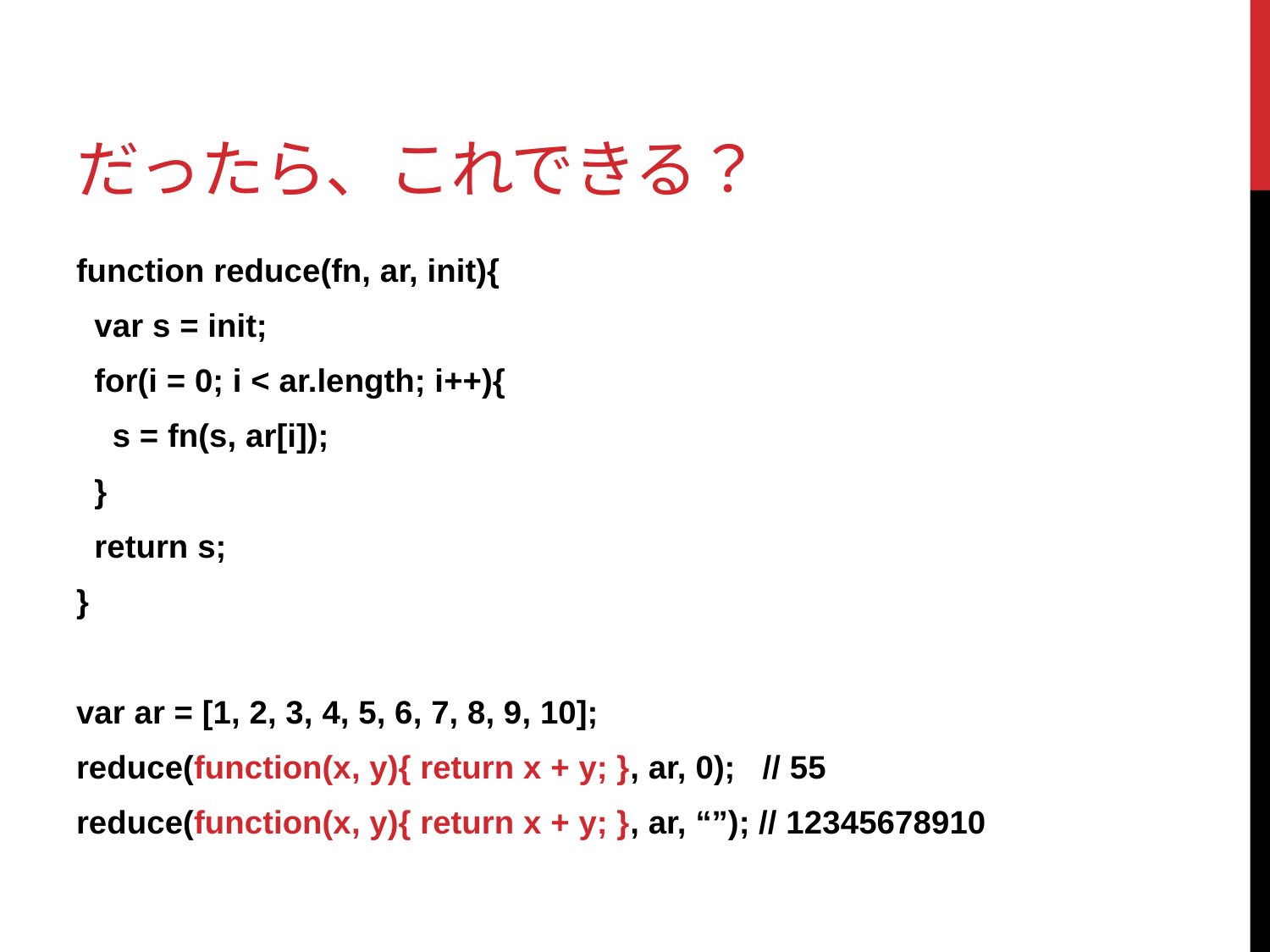

# だったら、これできる？
function reduce(fn, ar, init){
  var s = init;
  for(i = 0; i < ar.length; i++){
    s = fn(s, ar[i]);
  }
  return s;
}

var ar = [1, 2, 3, 4, 5, 6, 7, 8, 9, 10];
reduce(function(x, y){ return x + y; }, ar, 0);   // 55
reduce(function(x, y){ return x + y; }, ar, “”); // 12345678910